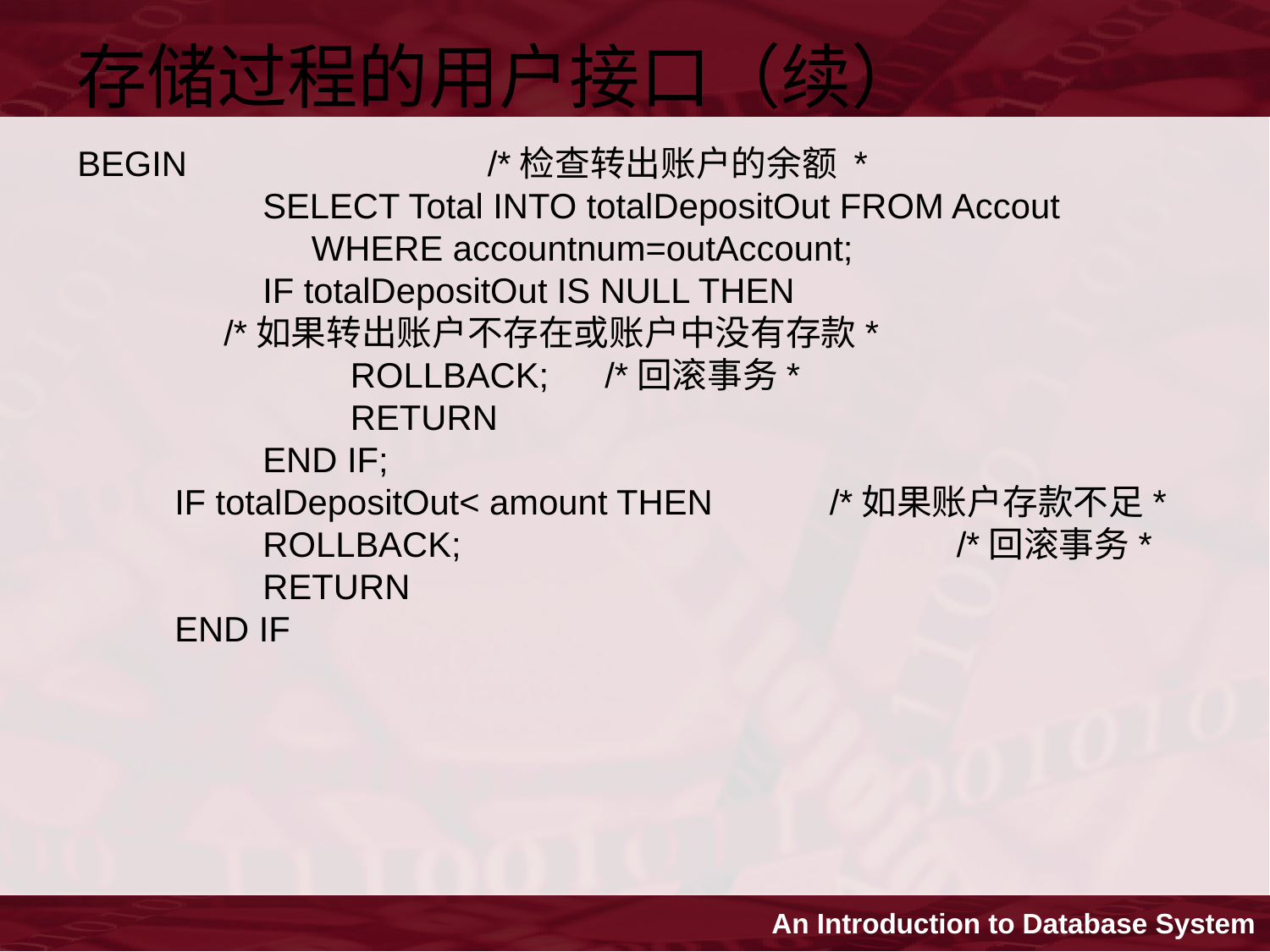

存储过程的用户接口（续）
 BEGIN                         	    /*检查转出账户的余额 *
	       SELECT Total INTO totalDepositOut FROM Accout
	            WHERE accountnum=outAccount;
	       IF totalDepositOut IS NULL THEN
            	   /*如果转出账户不存在或账户中没有存款*
	                ROLLBACK; 	   /*回滚事务*
	                RETURN
	       END IF;
           IF totalDepositOut< amount THEN    	/*如果账户存款不足*
	       ROLLBACK; 				/*回滚事务*
	       RETURN
           END IF